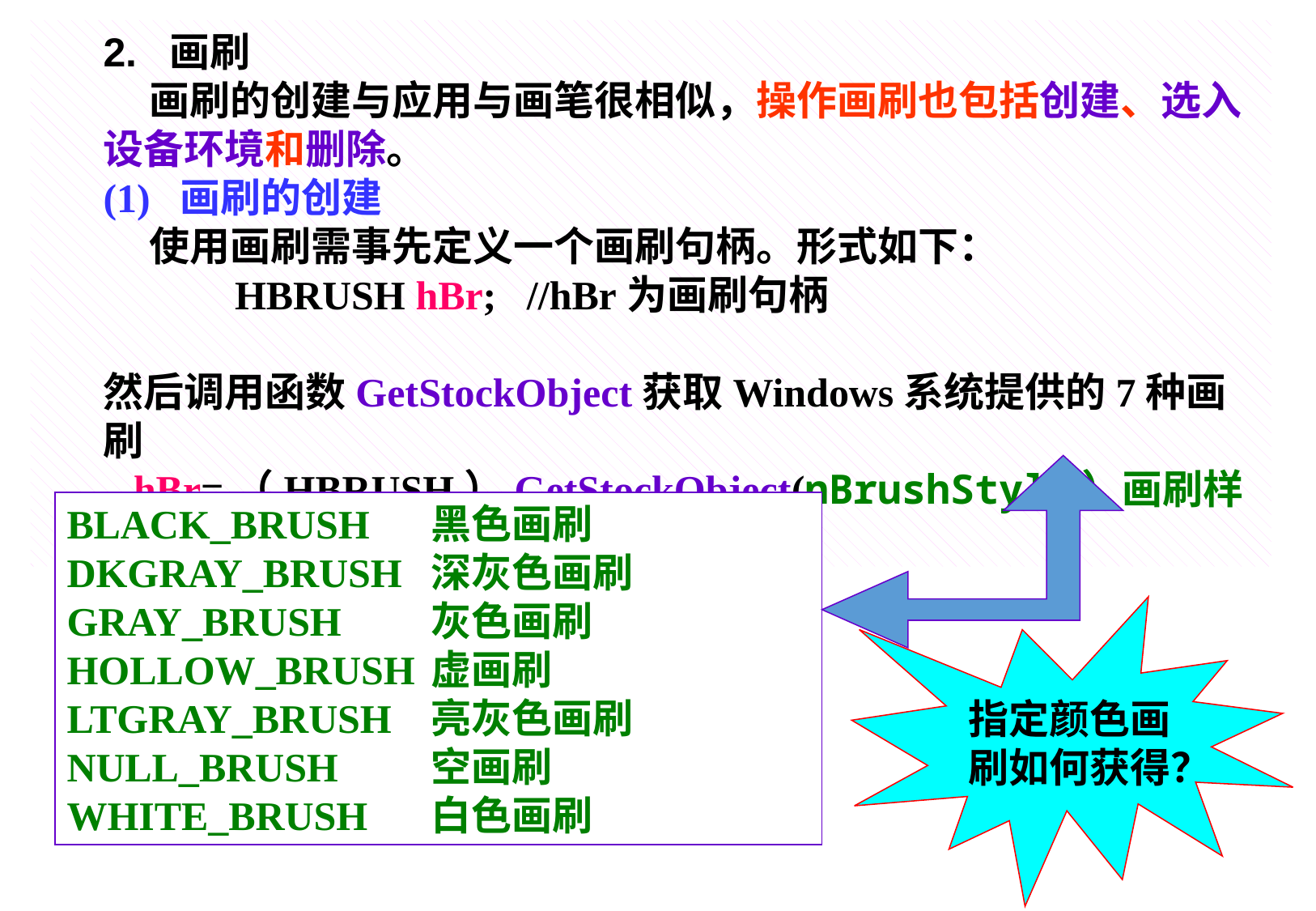

2.  画刷
    画刷的创建与应用与画笔很相似，操作画刷也包括创建、选入设备环境和删除。
(1)  画刷的创建
    使用画刷需事先定义一个画刷句柄。形式如下：
             HBRUSH hBr;   //hBr为画刷句柄

然后调用函数GetStockObject获取Windows系统提供的7种画刷
   hBr=（HBRUSH）GetStockObject(nBrushStyle）画刷样式

BLACK_BRUSH	黑色画刷
DKGRAY_BRUSH	深灰色画刷
GRAY_BRUSH	灰色画刷
HOLLOW_BRUSH	虚画刷
LTGRAY_BRUSH	亮灰色画刷
NULL_BRUSH	空画刷
WHITE_BRUSH	白色画刷
指定颜色画
刷如何获得？